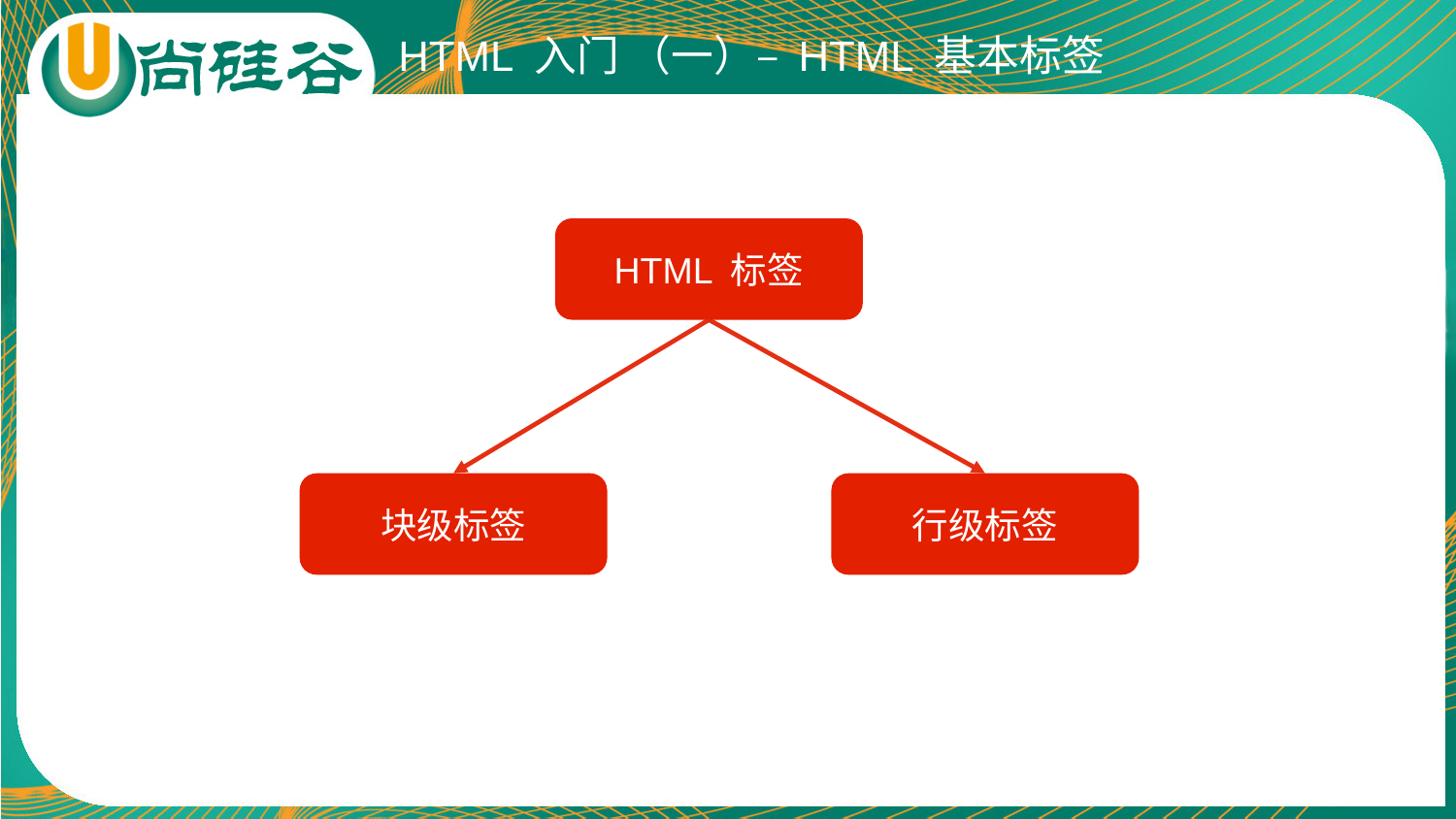

# HTML 入门 （一）– HTML 基本标签
HTML 标签
块级标签
行级标签